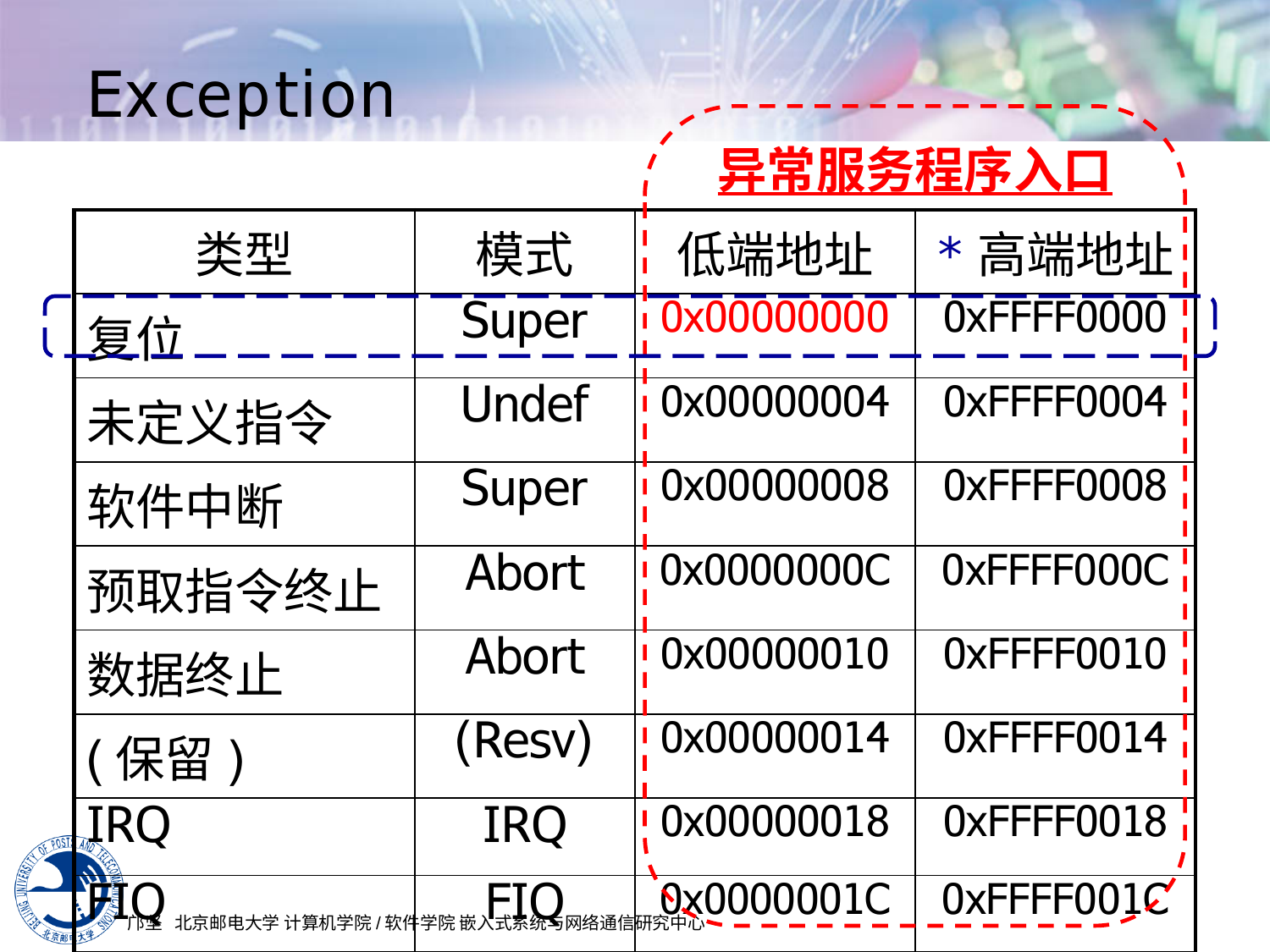

# Exception
异常服务程序入口
| 类型 | 模式 | 低端地址 | \*高端地址 |
| --- | --- | --- | --- |
| 复位 | Super | 0x00000000 | 0xFFFF0000 |
| 未定义指令 | Undef | 0x00000004 | 0xFFFF0004 |
| 软件中断 | Super | 0x00000008 | 0xFFFF0008 |
| 预取指令终止 | Abort | 0x0000000C | 0xFFFF000C |
| 数据终止 | Abort | 0x00000010 | 0xFFFF0010 |
| (保留) | (Resv) | 0x00000014 | 0xFFFF0014 |
| IRQ | IRQ | 0x00000018 | 0xFFFF0018 |
| FIQ | FIQ | 0x0000001C | 0xFFFF001C |